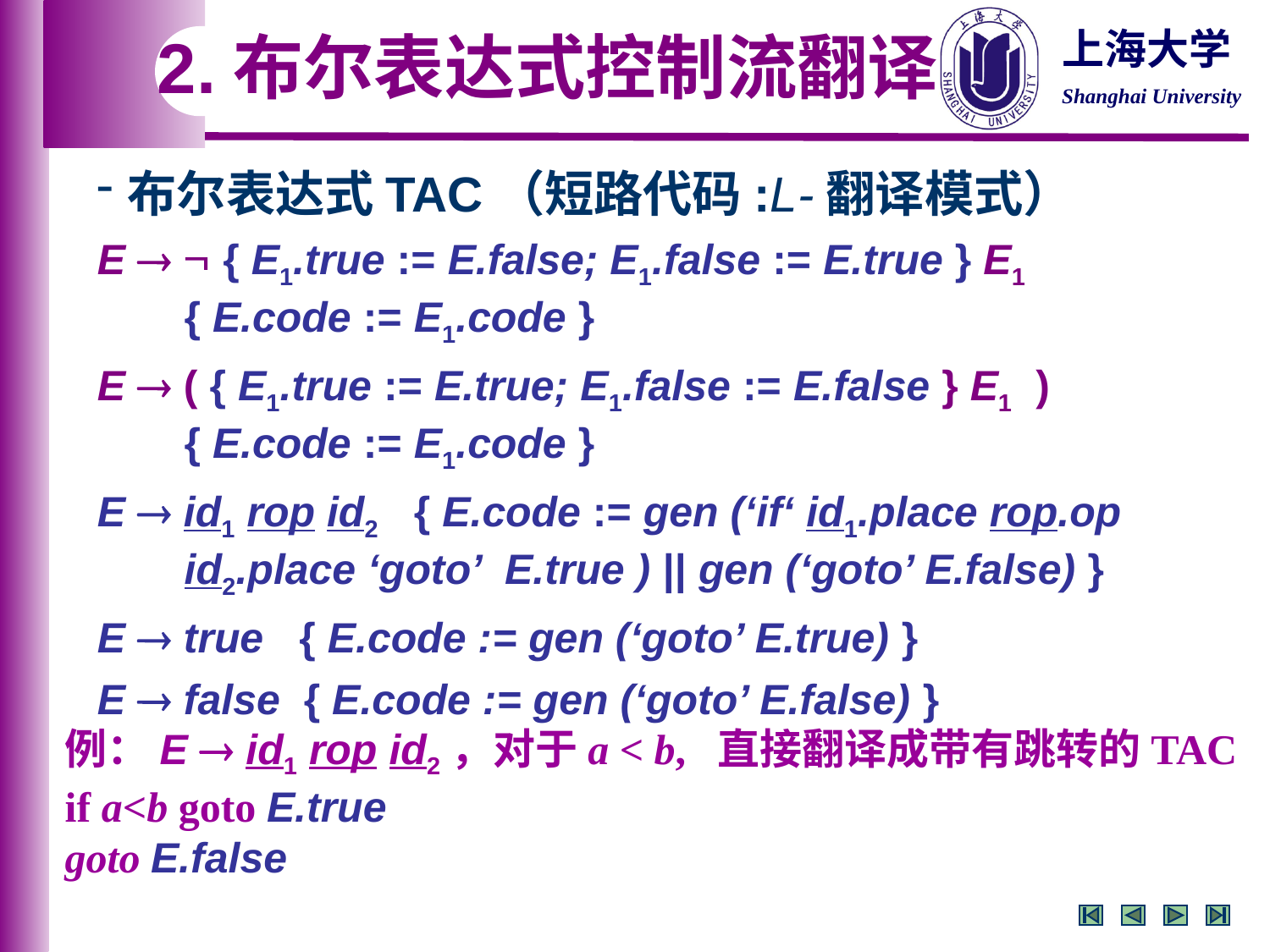

2.布尔表达式控制流翻译
布尔表达式TAC（短路代码:L-翻译模式）
E → ¬ { E1.true := E.false; E1.false := E.true } E1       { E.code := E1.code }
E → ( { E1.true := E.true; E1.false := E.false } E1  ) { E.code := E1.code }
E → id1 rop id2   { E.code := gen (‘if‘ id1.place rop.op id2.place ‘goto’  E.true ) || gen (‘goto’ E.false) }
E → true   { E.code := gen (‘goto’ E.true) }
E → false  { E.code := gen (‘goto’ E.false) }
例：E → id1 rop id2，对于a < b,  直接翻译成带有跳转的TAC
if a<b goto E.true
goto E.false